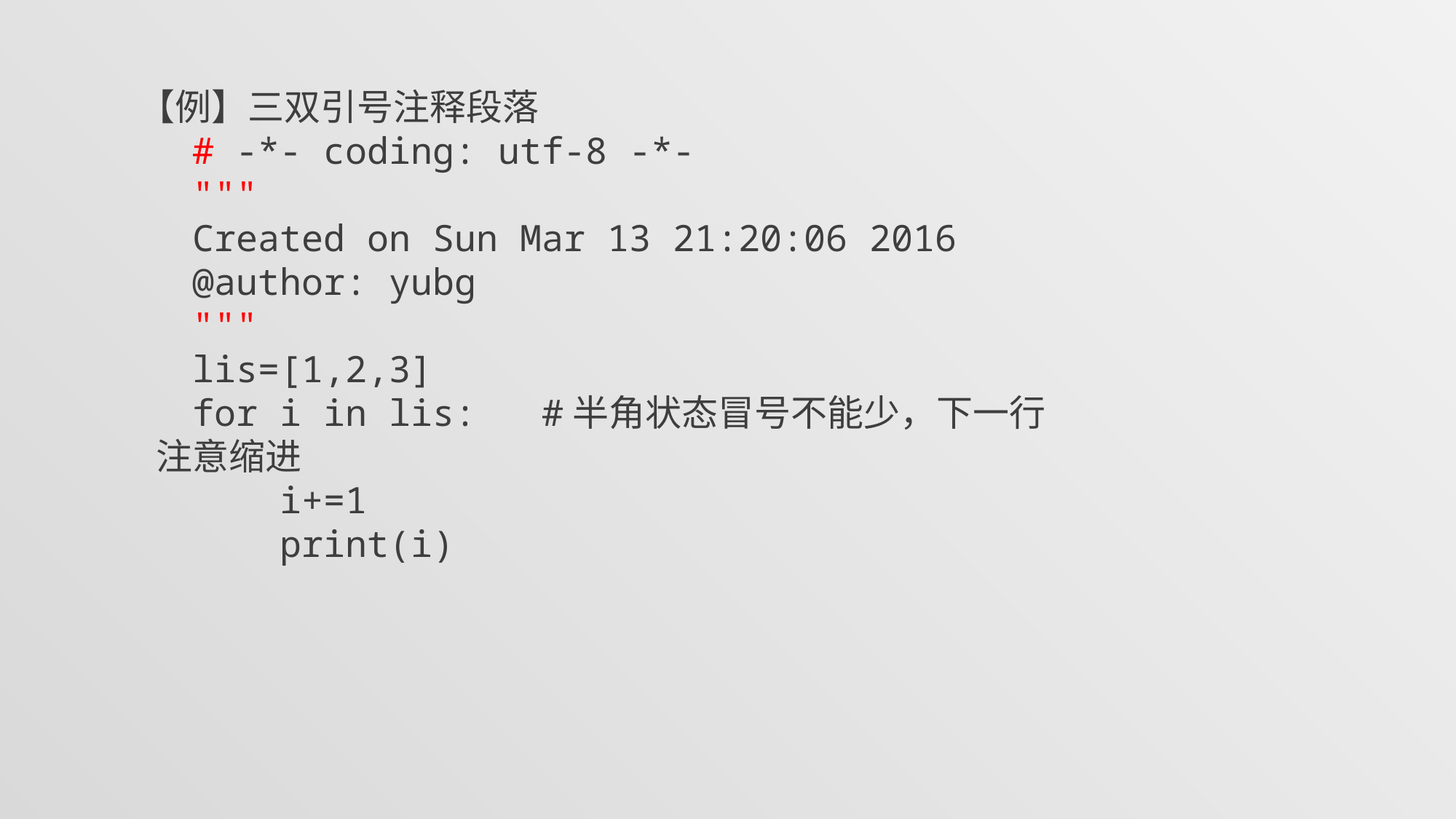

【例】三双引号注释段落
# -*- coding: utf-8 -*-
"""
Created on Sun Mar 13 21:20:06 2016
@author: yubg
"""
lis=[1,2,3]
for i in lis:   #半角状态冒号不能少，下一行注意缩进
    i+=1
    print(i)